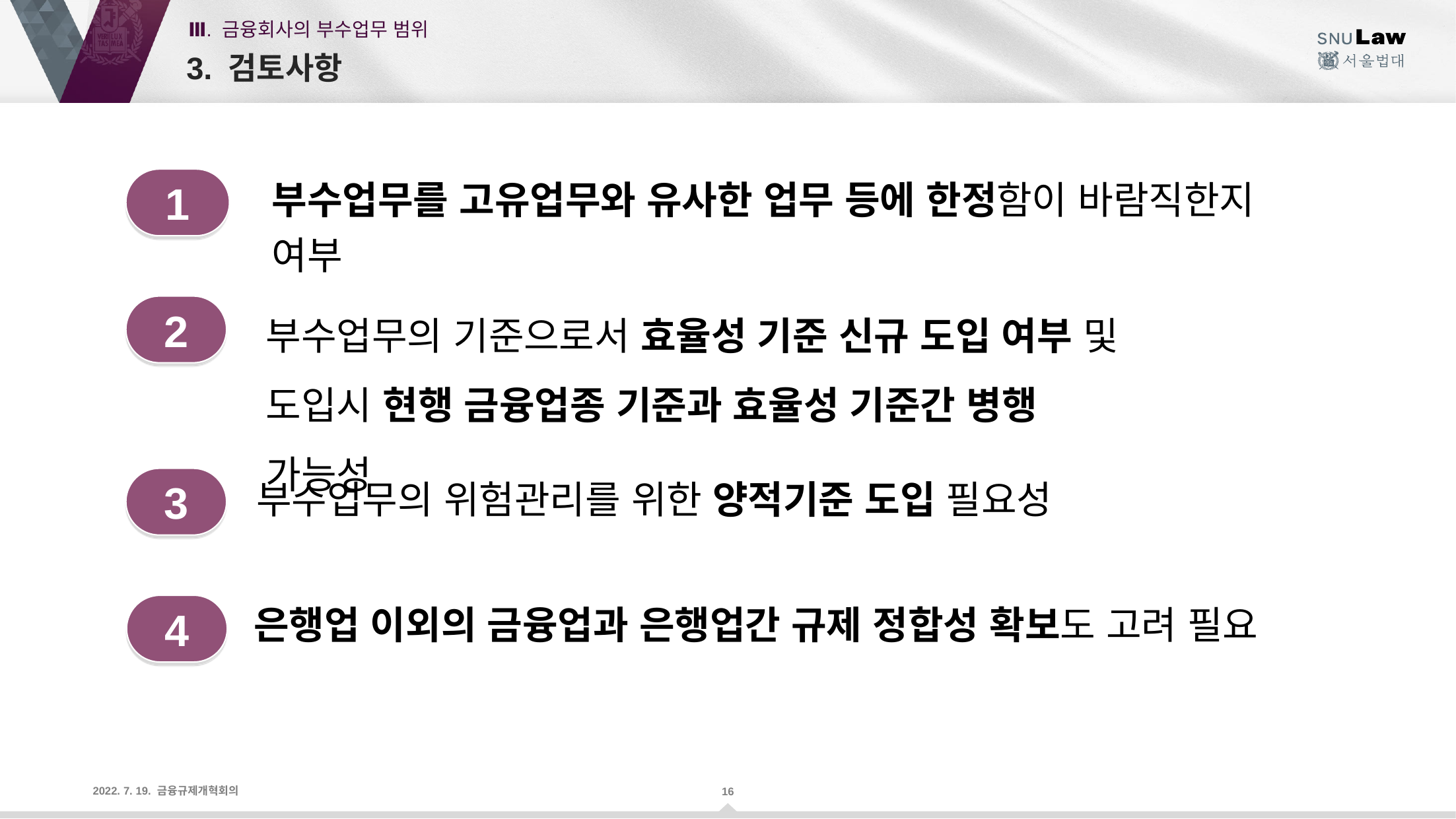

Ⅲ. 금융회사의 부수업무 범위
# 3. 검토사항
1
부수업무를 고유업무와 유사한 업무 등에 한정함이 바람직한지 여부
2
부수업무의 기준으로서 효율성 기준 신규 도입 여부 및 도입시 현행 금융업종 기준과 효율성 기준간 병행 가능성
3
부수업무의 위험관리를 위한 양적기준 도입 필요성
4
은행업 이외의 금융업과 은행업간 규제 정합성 확보도 고려 필요